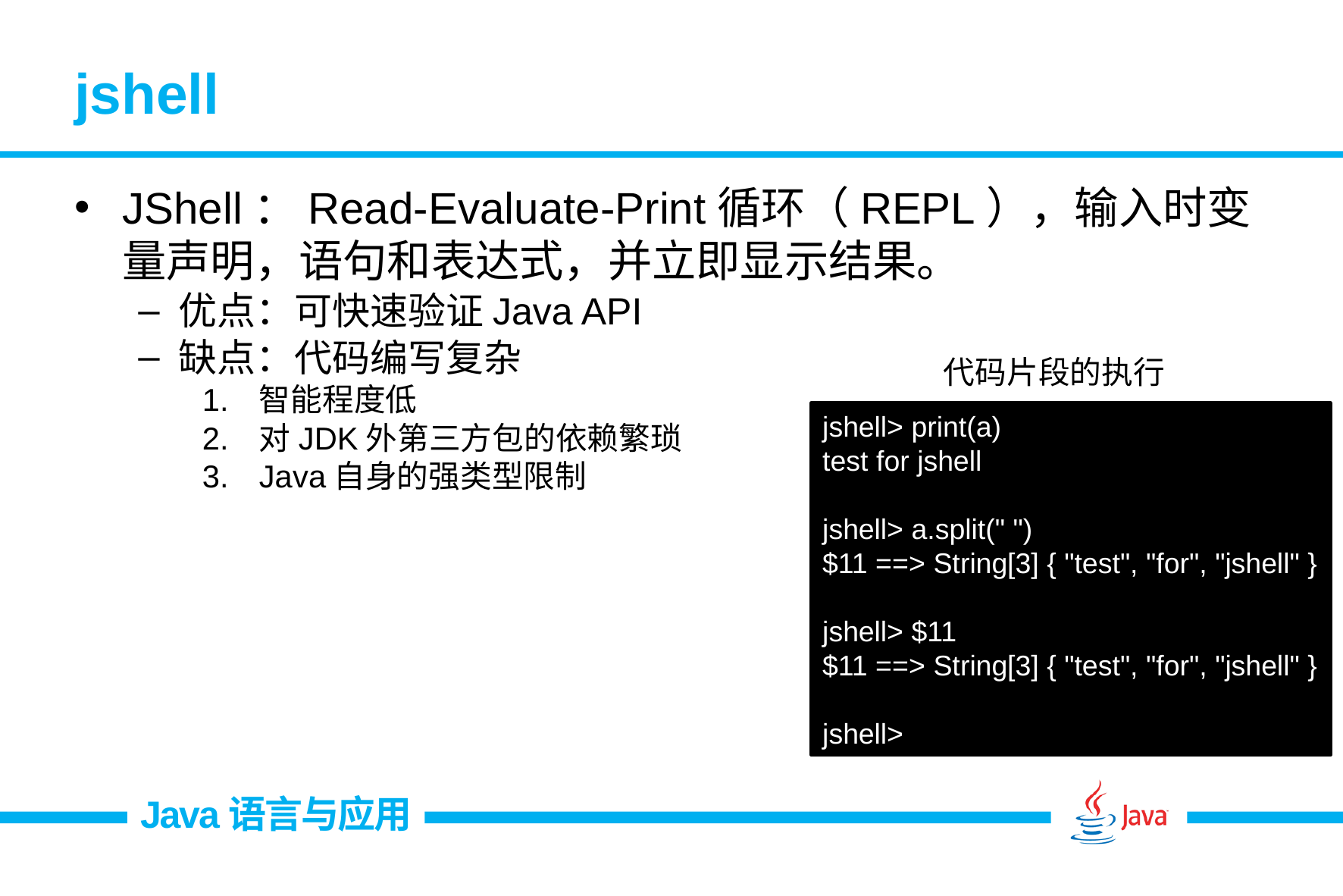

# jshell
JShell：Read-Evaluate-Print循环（REPL），输入时变量声明，语句和表达式，并立即显示结果。
优点：可快速验证Java API
缺点：代码编写复杂
智能程度低
对JDK外第三方包的依赖繁琐
Java自身的强类型限制

代码片段的执行
jshell> print(a)
test for jshell

jshell> a.split(" ")
$11 ==> String[3] { "test", "for", "jshell" }

jshell> $11
$11 ==> String[3] { "test", "for", "jshell" }

jshell>
52